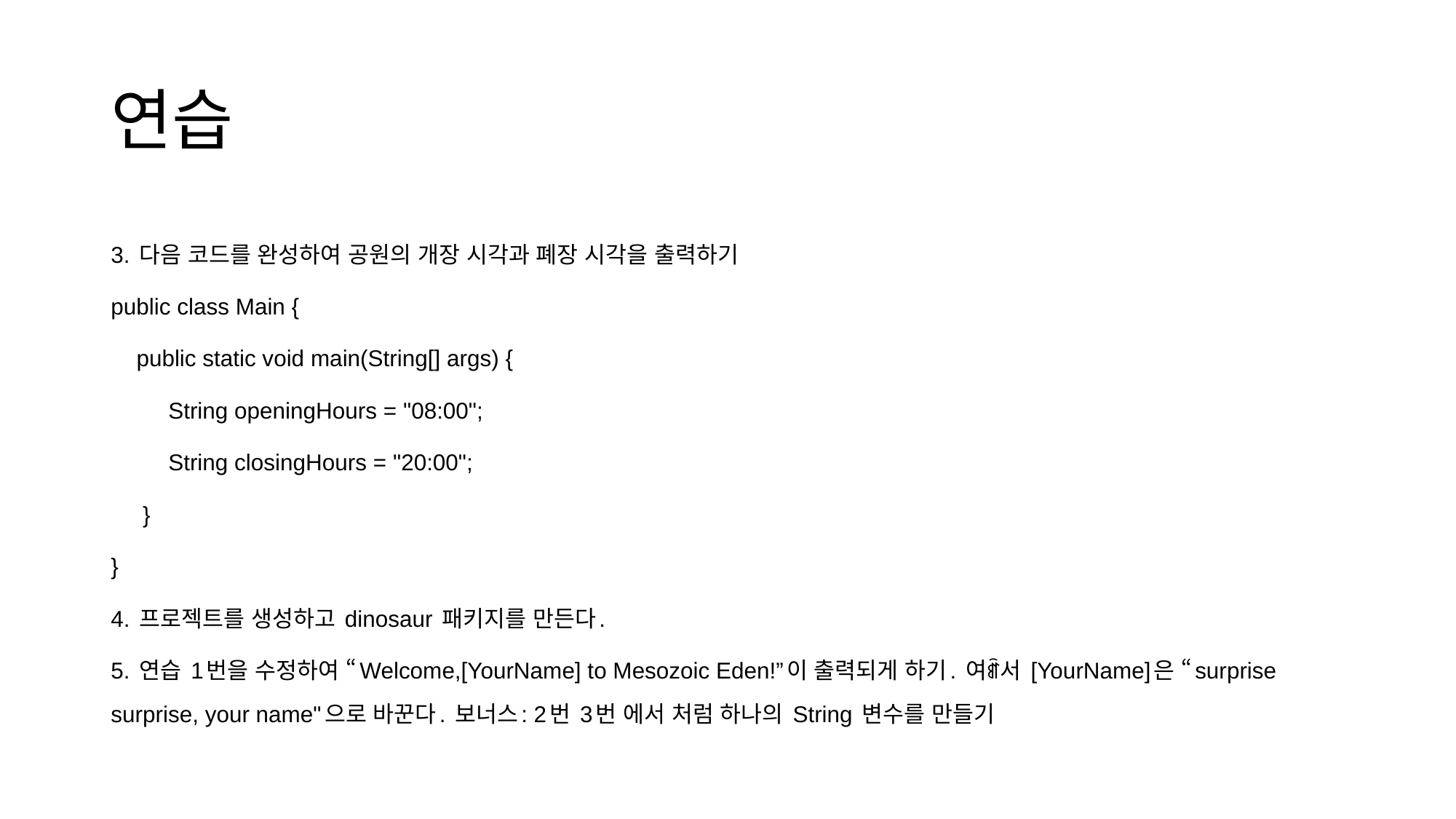

# 연습
3. 다음 코드를 완성하여 공원의 개장 시각과 폐장 시각을 출력하기
public class Main {
    public static void main(String[] args) {
         String openingHours = "08:00";
         String closingHours = "20:00";
     }
}
4. 프로젝트를 생성하고 dinosaur 패키지를 만든다.
5. 연습 1번을 수정하여 “Welcome,[YourName] to Mesozoic Eden!”이 출력되게 하기. 여ꈰ서 [YourName]은 “surprise surprise, your name"으로 바꾼다. 보너스: 2번 3번 에서 처럼 하나의 String 변수를 만들기